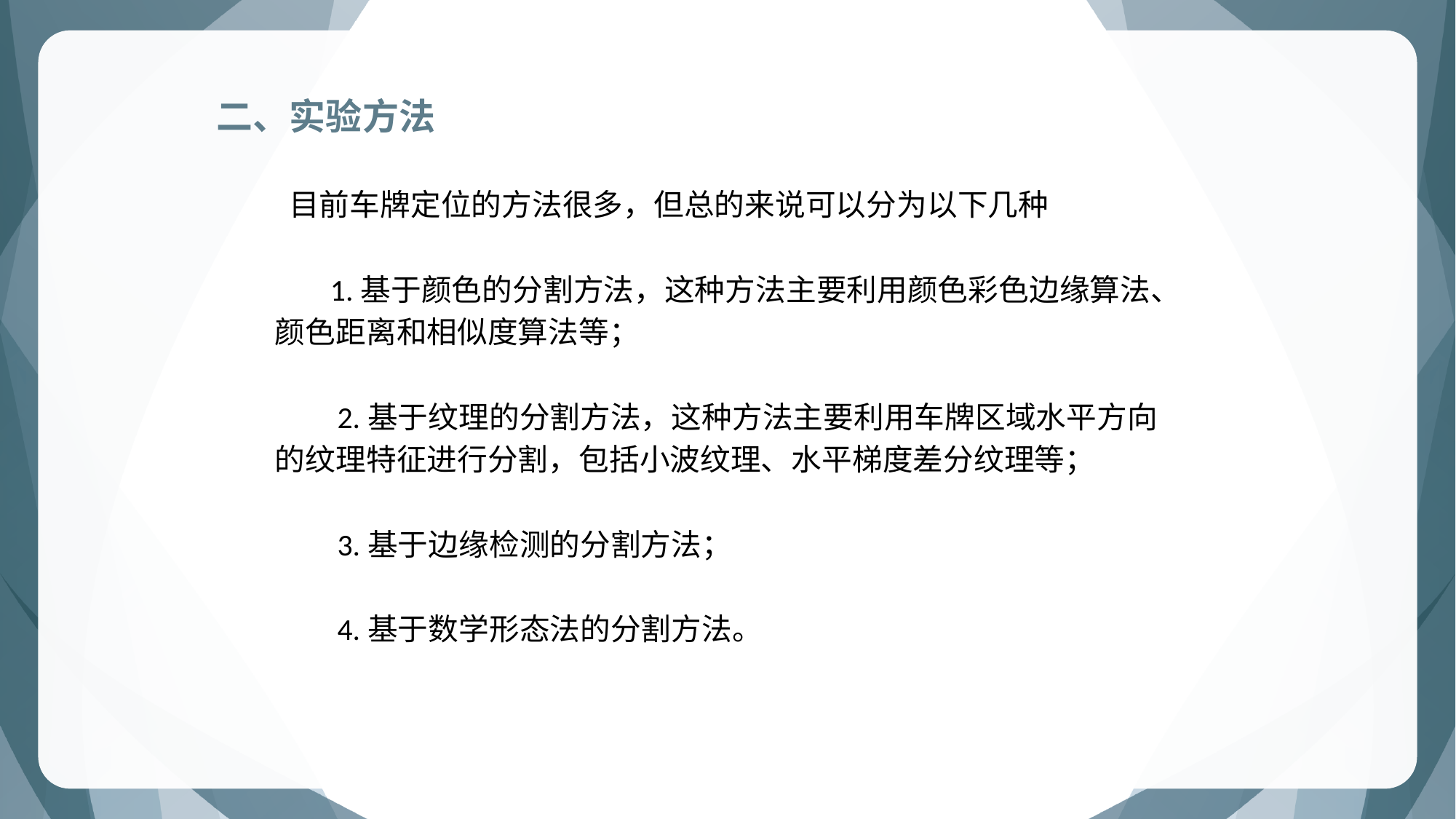

二、实验方法
 目前车牌定位的方法很多，但总的来说可以分为以下几种

        1.基于颜色的分割方法，这种方法主要利用颜色彩色边缘算法、颜色距离和相似度算法等；

         2.基于纹理的分割方法，这种方法主要利用车牌区域水平方向的纹理特征进行分割，包括小波纹理、水平梯度差分纹理等；

         3.基于边缘检测的分割方法；

         4.基于数学形态法的分割方法。